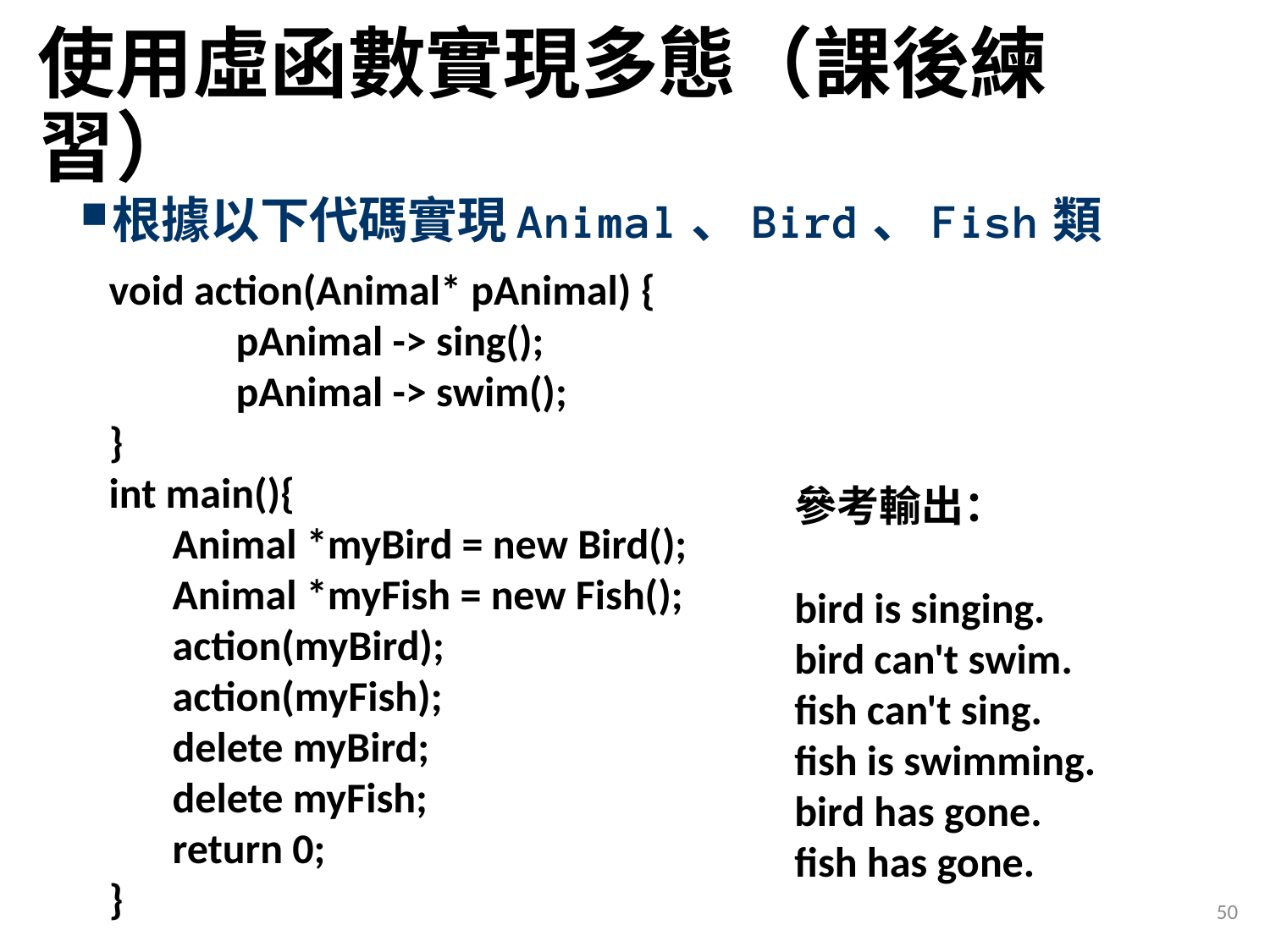

# 使用虛函數實現多態（課後練習）
根據以下代碼實現Animal、Bird、Fish類
void action(Animal* pAnimal) {
	pAnimal -> sing();
	pAnimal -> swim();
}
int main(){
Animal *myBird = new Bird();
Animal *myFish = new Fish();
action(myBird);
action(myFish);
delete myBird;
delete myFish;
return 0;
}
參考輸出：

bird is singing.
bird can't swim.
fish can't sing.
fish is swimming.
bird has gone.
fish has gone.
50